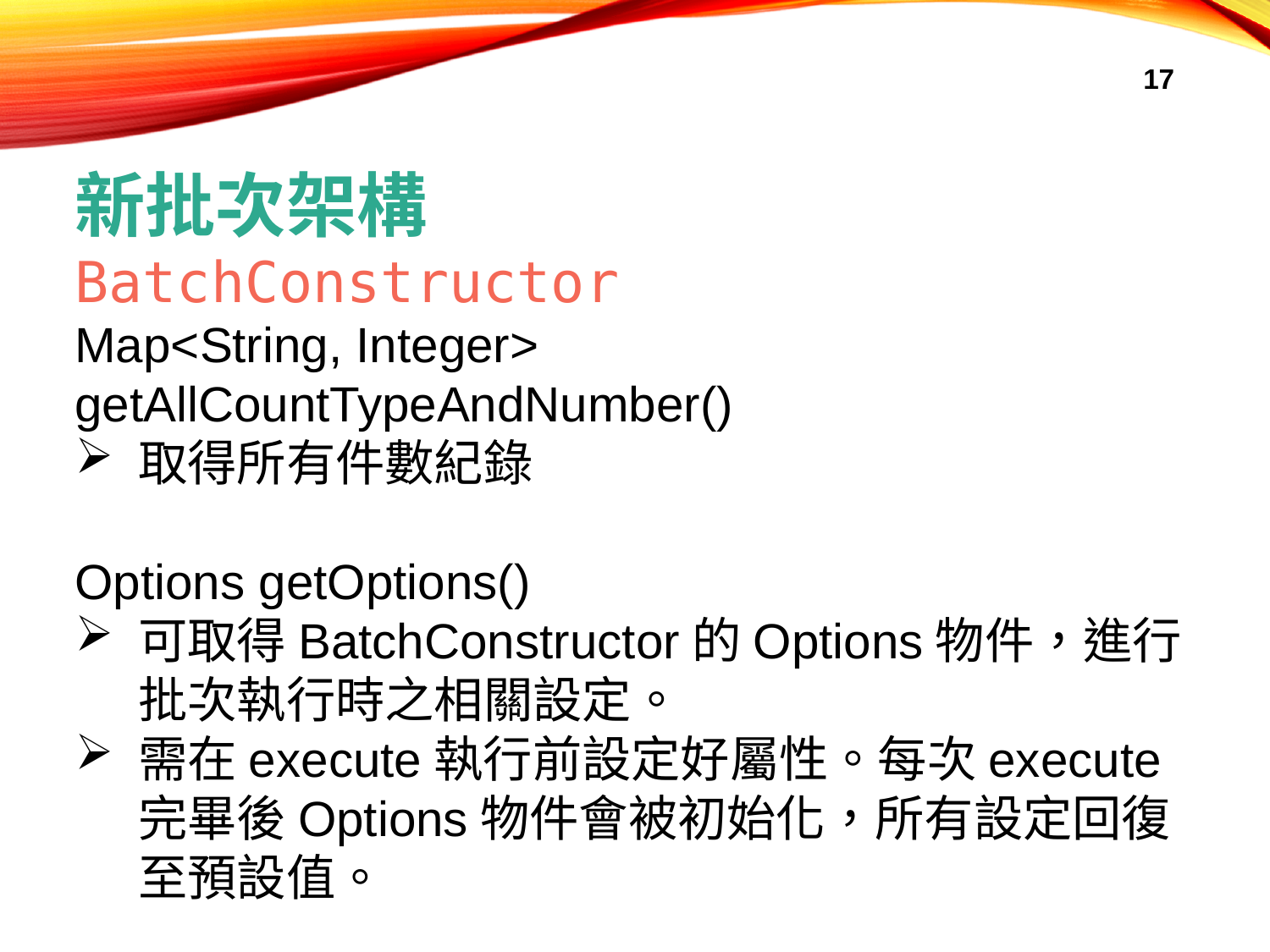

17
新批次架構
BatchConstructor
Map<String, Integer> getAllCountTypeAndNumber()
取得所有件數紀錄

Options getOptions()
可取得BatchConstructor的Options物件，進行批次執行時之相關設定。
需在execute執行前設定好屬性。每次execute完畢後Options物件會被初始化，所有設定回復至預設值。